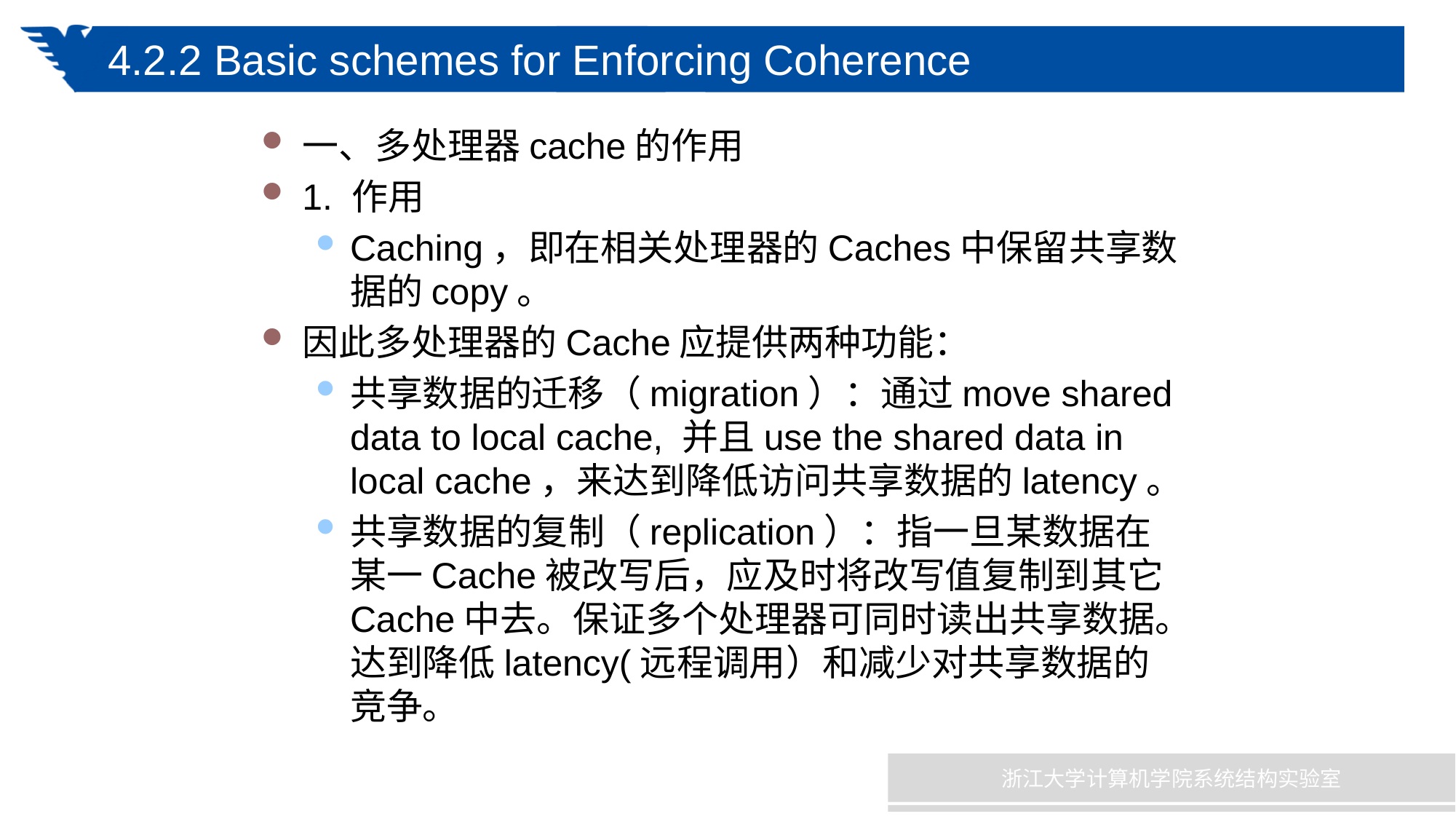

# 4.2.2 Basic schemes for Enforcing Coherence
一、多处理器cache的作用
1. 作用
Caching，即在相关处理器的Caches中保留共享数据的copy。
因此多处理器的Cache应提供两种功能：
共享数据的迁移（migration）：通过move shared data to local cache, 并且use the shared data in local cache，来达到降低访问共享数据的latency。
共享数据的复制（replication）：指一旦某数据在某一Cache被改写后，应及时将改写值复制到其它Cache中去。保证多个处理器可同时读出共享数据。达到降低latency(远程调用）和减少对共享数据的竞争。